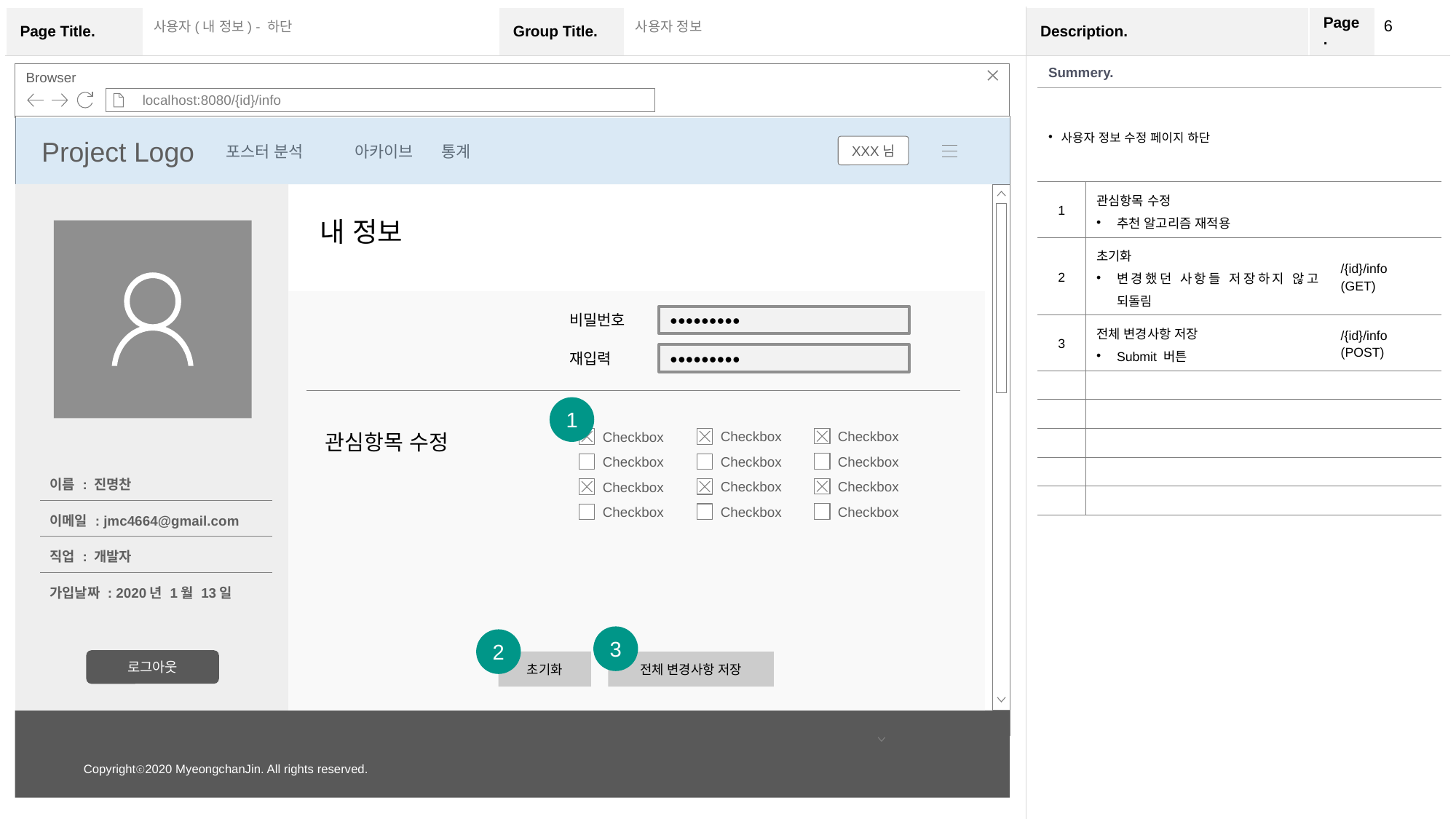

사용자(내 정보) - 하단
사용자 정보
| Summery. |  |  |
| --- | --- | --- |
| 사용자 정보 수정 페이지 하단 |  |  |
| 1 | 관심항목 수정 추천 알고리즘 재적용 |  |
| 2 | 초기화 변경했던 사항들 저장하지 않고 되돌림 | /{id}/info (GET) |
| 3 | 전체 변경사항 저장 Submit 버튼 | /{id}/info (POST) |
|  |  |  |
|  |  |  |
|  |  |  |
|  |  |  |
|  |  |  |
localhost:8080/{id}/info
내 정보
비밀번호
●●●●●●●●●
재입력
●●●●●●●●●
1
관심항목 수정
Checkbox

Checkbox

Checkbox

Checkbox

Checkbox

Checkbox

Checkbox

Checkbox

Checkbox

Checkbox

Checkbox

Checkbox

3
2
초기화
전체 변경사항 저장